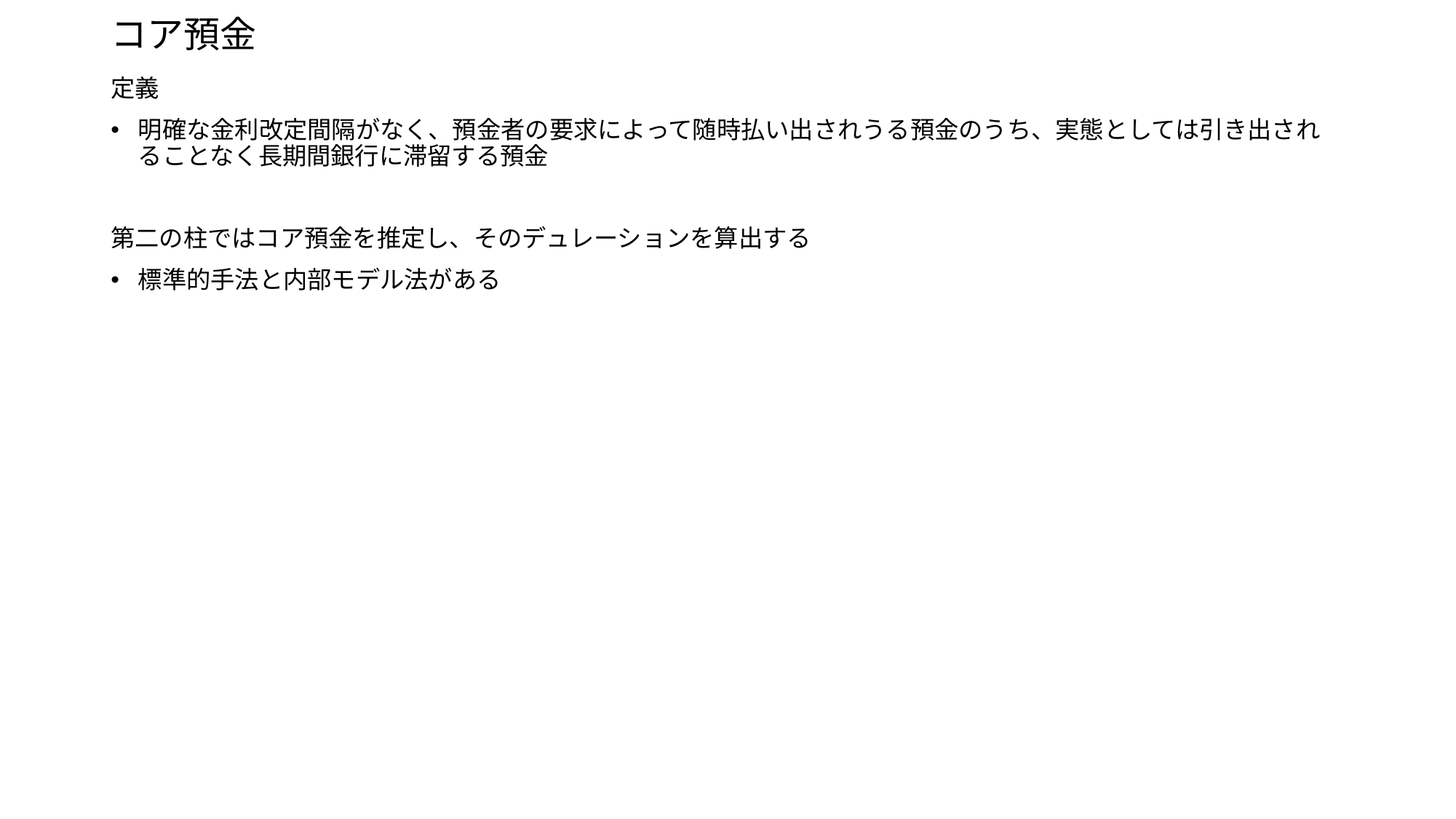

# コア預金
定義
明確な金利改定間隔がなく、預金者の要求によって随時払い出されうる預金のうち、実態としては引き出されることなく長期間銀行に滞留する預金

第二の柱ではコア預金を推定し、そのデュレーションを算出する
標準的手法と内部モデル法がある